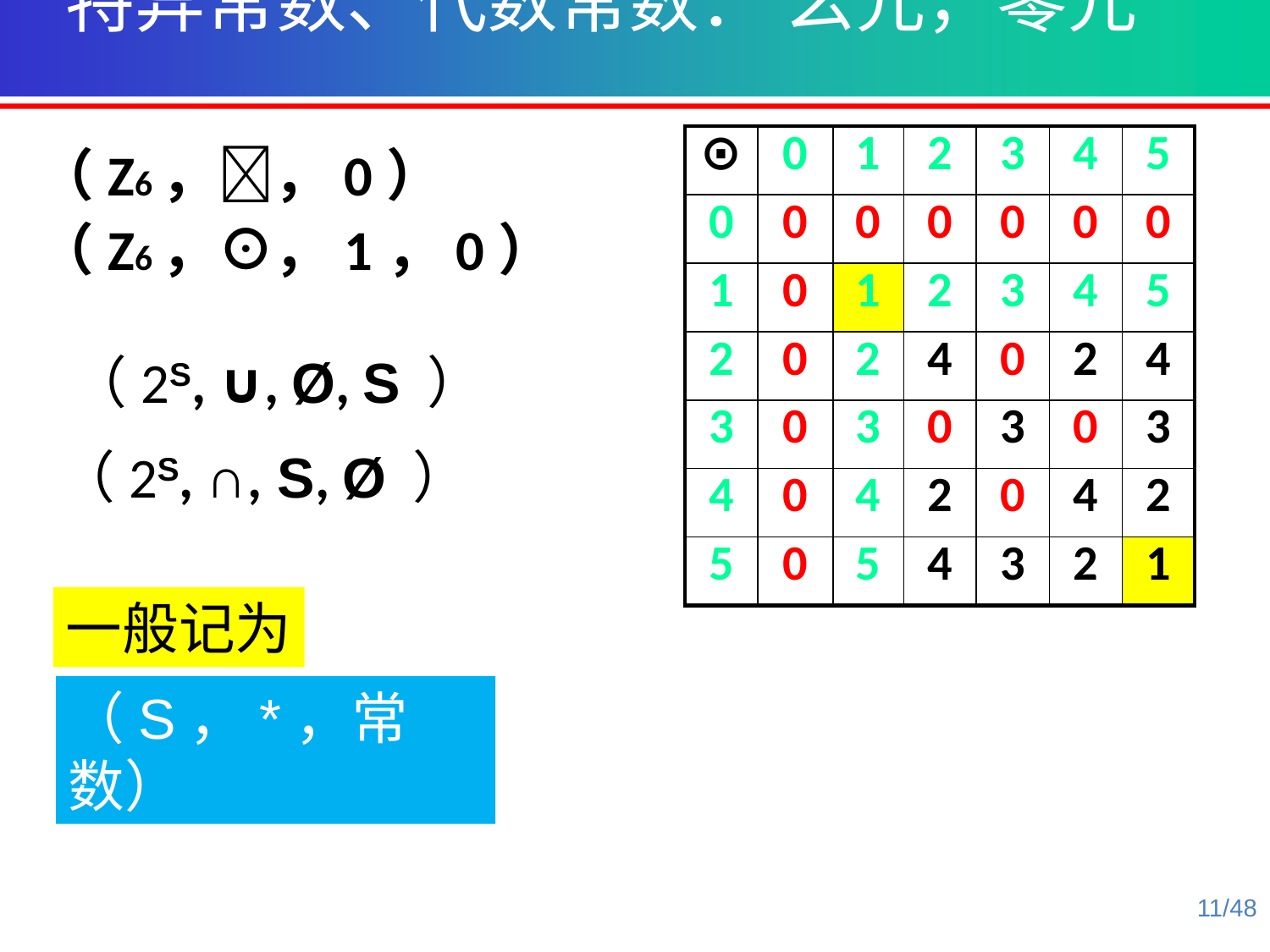

特异常数、代数常数： 幺元，零元
（Z6，⊕，0）
（Z6，⊙，1，0）
| ⊙ | 0 | 1 | 2 | 3 | 4 | 5 |
| --- | --- | --- | --- | --- | --- | --- |
| 0 | 0 | 0 | 0 | 0 | 0 | 0 |
| 1 | 0 | 1 | 2 | 3 | 4 | 5 |
| 2 | 0 | 2 | 4 | 0 | 2 | 4 |
| 3 | 0 | 3 | 0 | 3 | 0 | 3 |
| 4 | 0 | 4 | 2 | 0 | 4 | 2 |
| 5 | 0 | 5 | 4 | 3 | 2 | 1 |
（2S, ∪, Ø, S ）
（2S, ∩, S, Ø ）
一般记为
（S，*，常数）
11/48